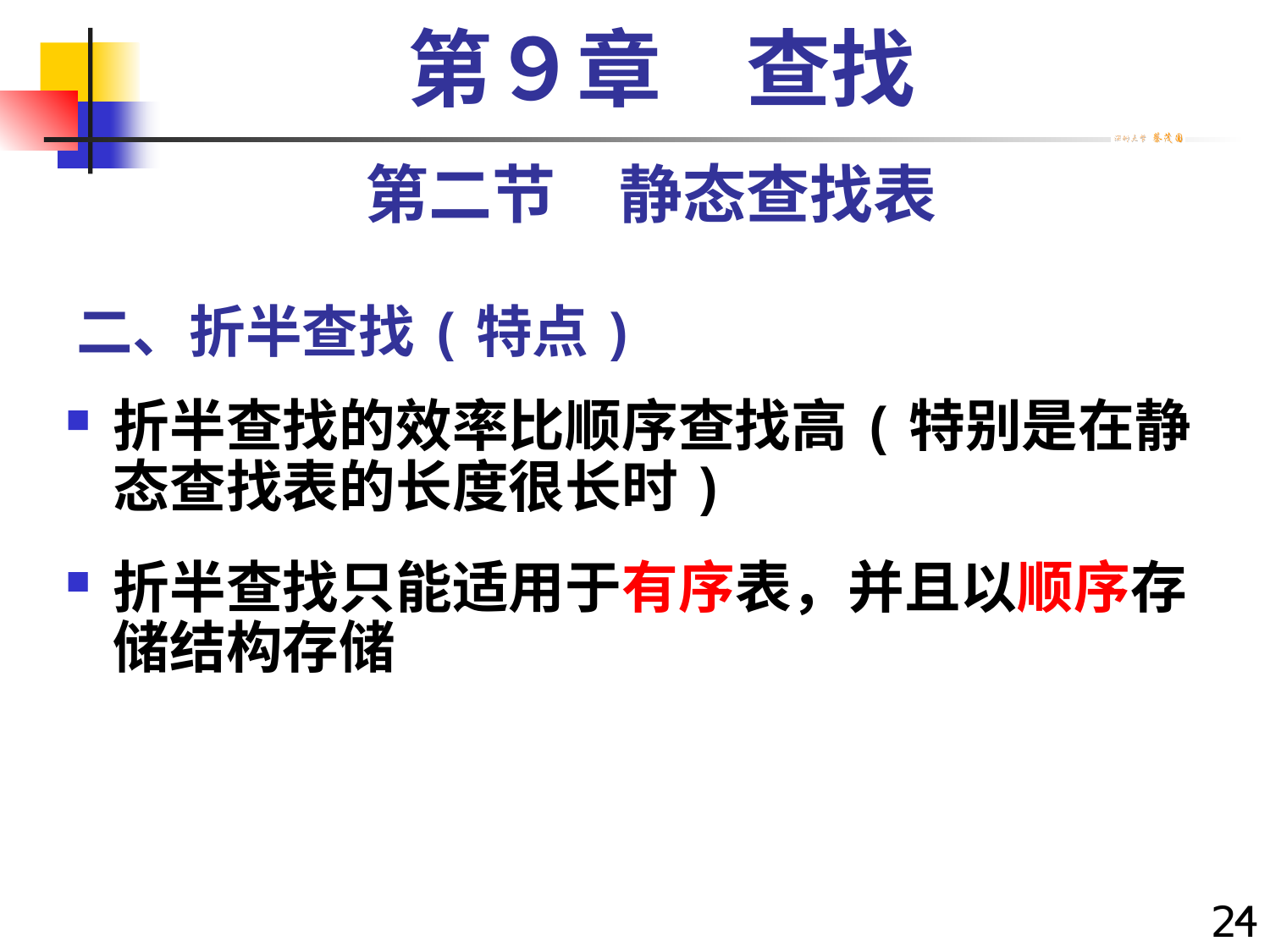

第９章　查找
第二节　静态查找表
# 二、折半查找(特点)
折半查找的效率比顺序查找高(特别是在静态查找表的长度很长时)
折半查找只能适用于有序表，并且以顺序存储结构存储
24